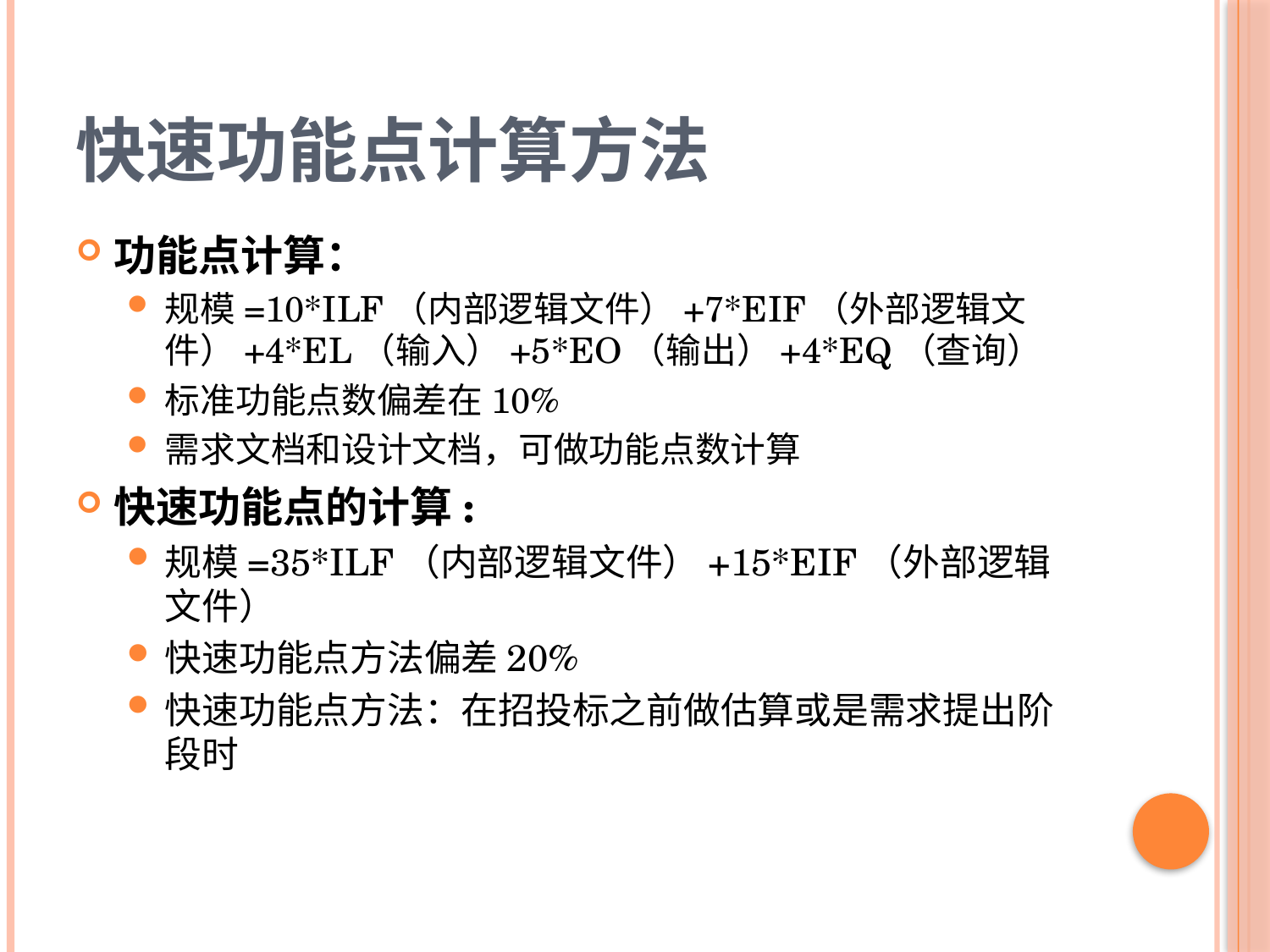

# 快速功能点计算方法
功能点计算：
规模=10*ILF（内部逻辑文件）+7*EIF（外部逻辑文件）+4*EL（输入）+5*EO（输出）+4*EQ（查询）
标准功能点数偏差在10%
需求文档和设计文档，可做功能点数计算
快速功能点的计算:
规模=35*ILF（内部逻辑文件）+15*EIF（外部逻辑文件）
快速功能点方法偏差20%
快速功能点方法：在招投标之前做估算或是需求提出阶段时